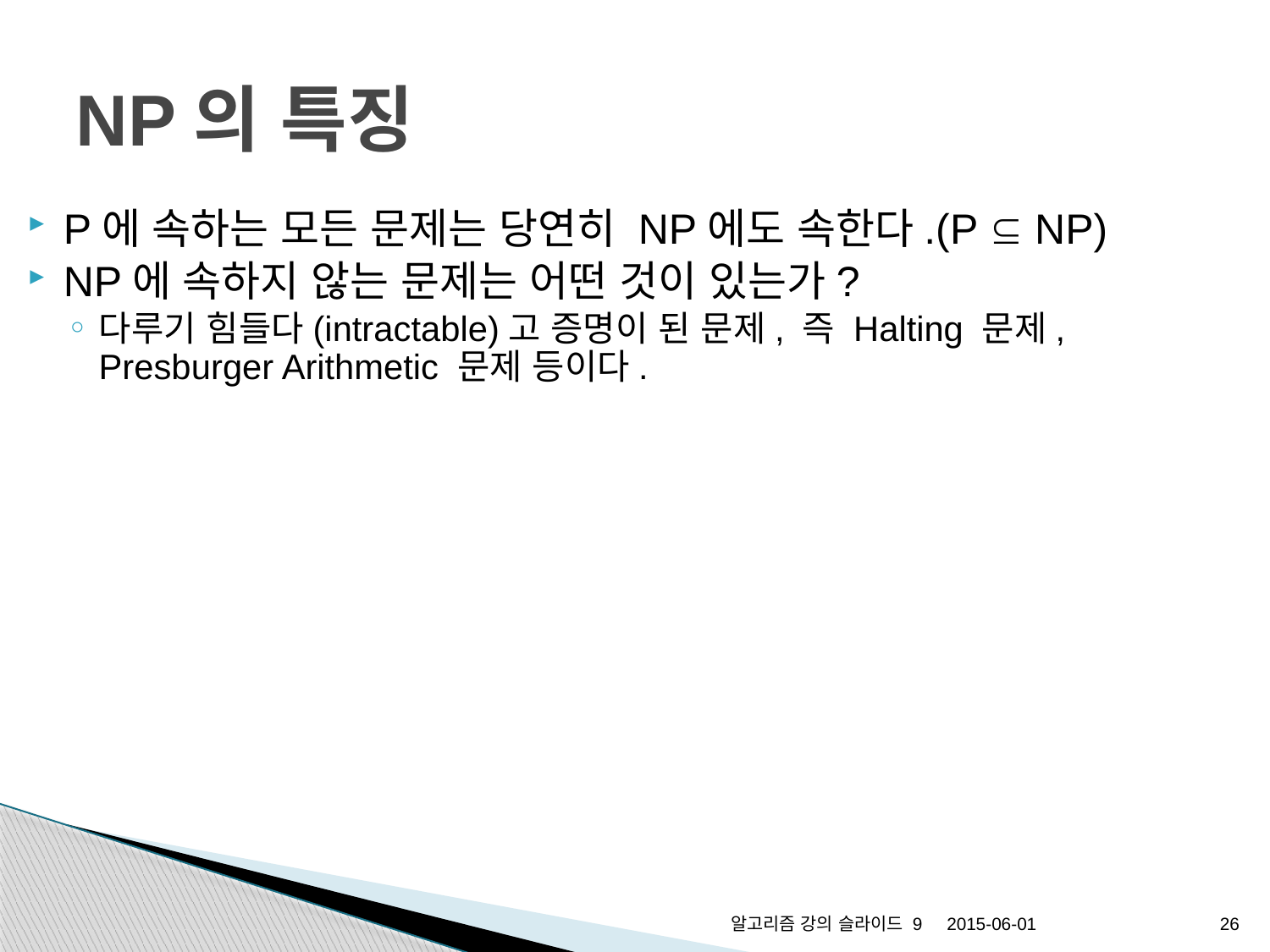

# NP의 특징
P에 속하는 모든 문제는 당연히 NP에도 속한다.(P ⊆ NP)
NP에 속하지 않는 문제는 어떤 것이 있는가?
다루기 힘들다(intractable)고 증명이 된 문제, 즉 Halting 문제, Presburger Arithmetic 문제 등이다.
알고리즘 강의 슬라이드 9
2015-06-01
26